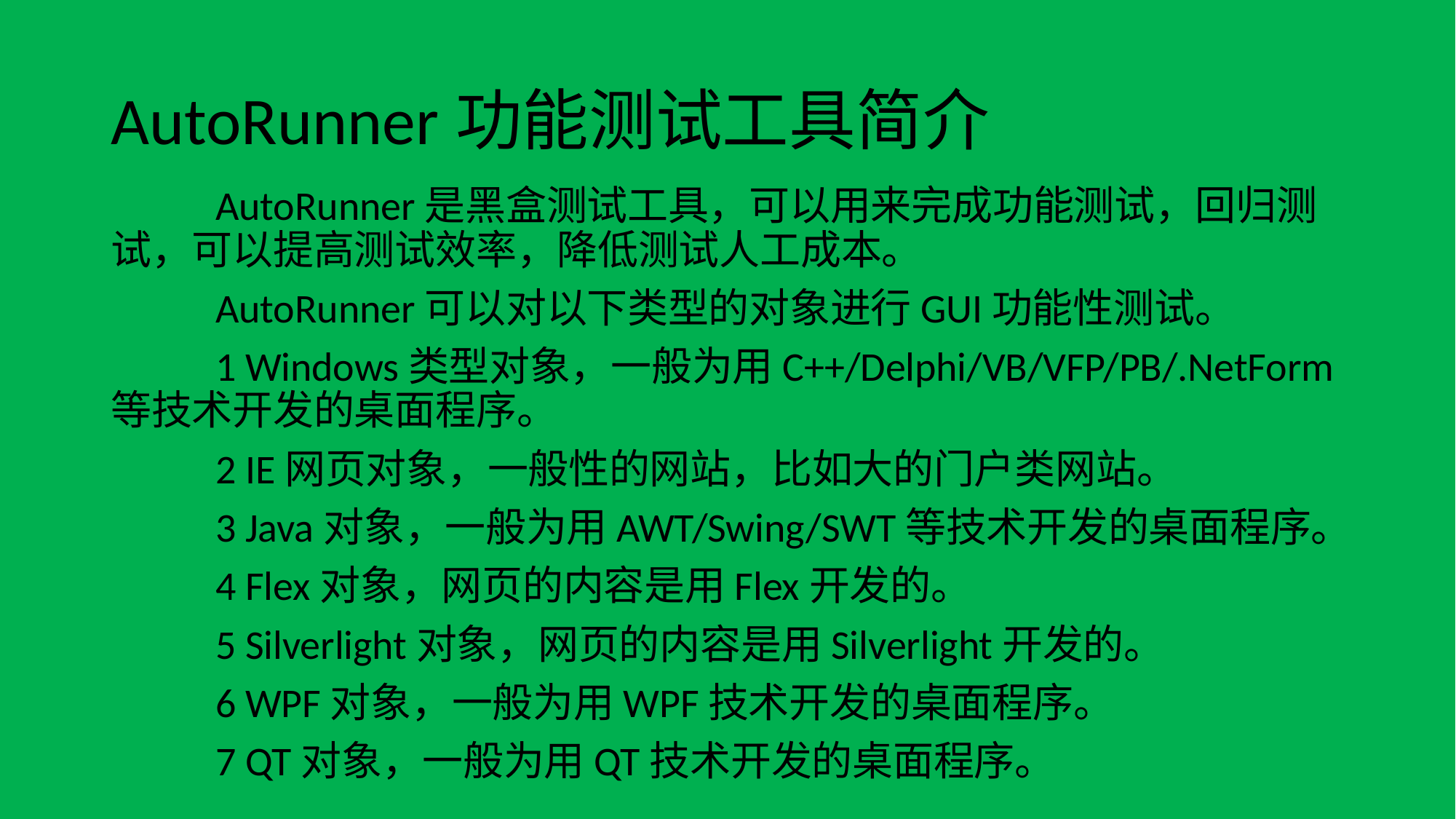

# AutoRunner功能测试工具简介
	AutoRunner是黑盒测试工具，可以用来完成功能测试，回归测试，可以提高测试效率，降低测试人工成本。
	AutoRunner可以对以下类型的对象进行GUI功能性测试。
	1 Windows类型对象，一般为用C++/Delphi/VB/VFP/PB/.NetForm等技术开发的桌面程序。
	2 IE网页对象，一般性的网站，比如大的门户类网站。
	3 Java对象，一般为用AWT/Swing/SWT等技术开发的桌面程序。
	4 Flex对象，网页的内容是用Flex开发的。
	5 Silverlight对象，网页的内容是用Silverlight开发的。
	6 WPF对象，一般为用WPF技术开发的桌面程序。
	7 QT对象，一般为用QT技术开发的桌面程序。